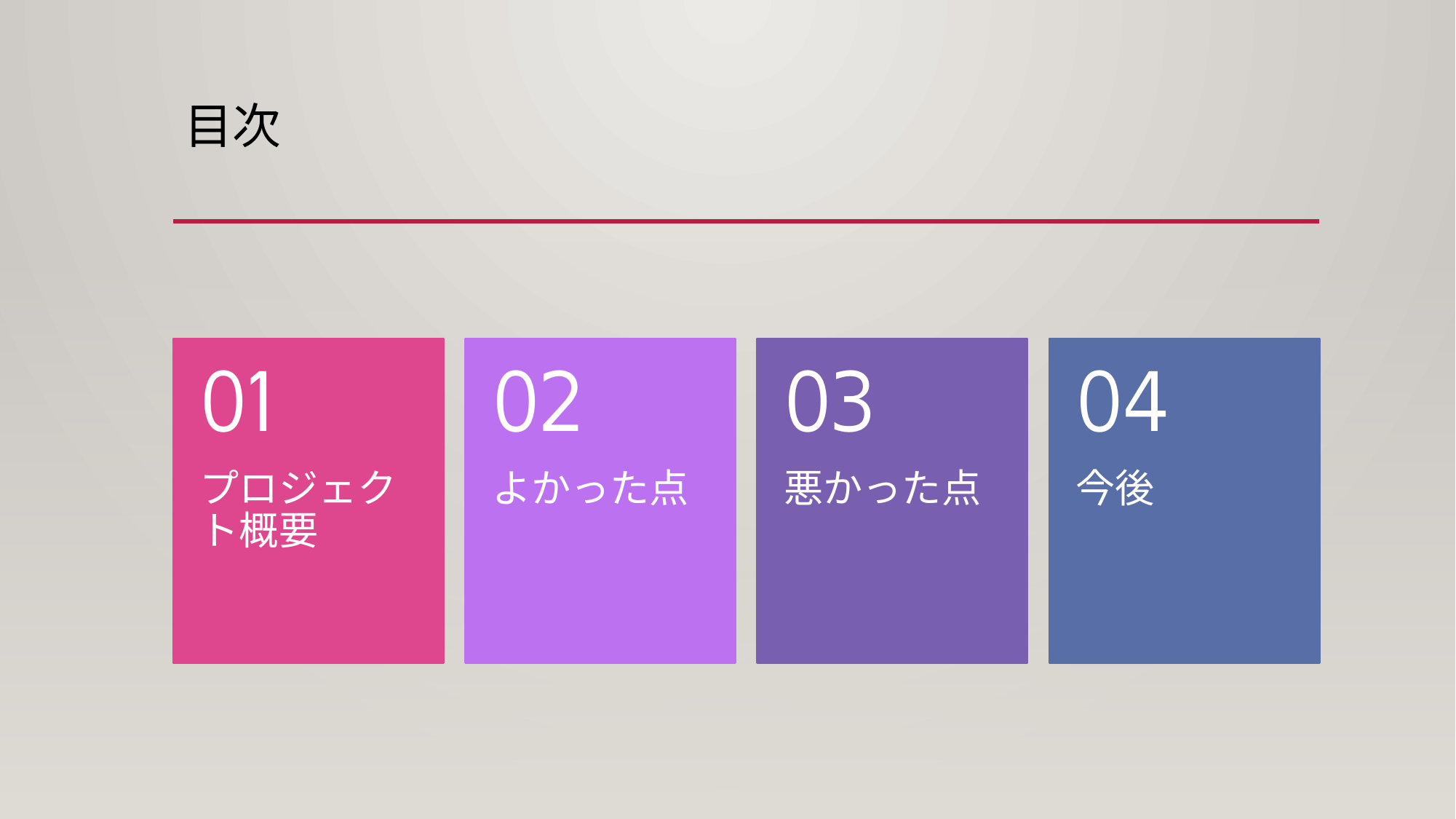

# 目次

プロジェクト概要
01
よかった点
02
悪かった点
03
今後
04